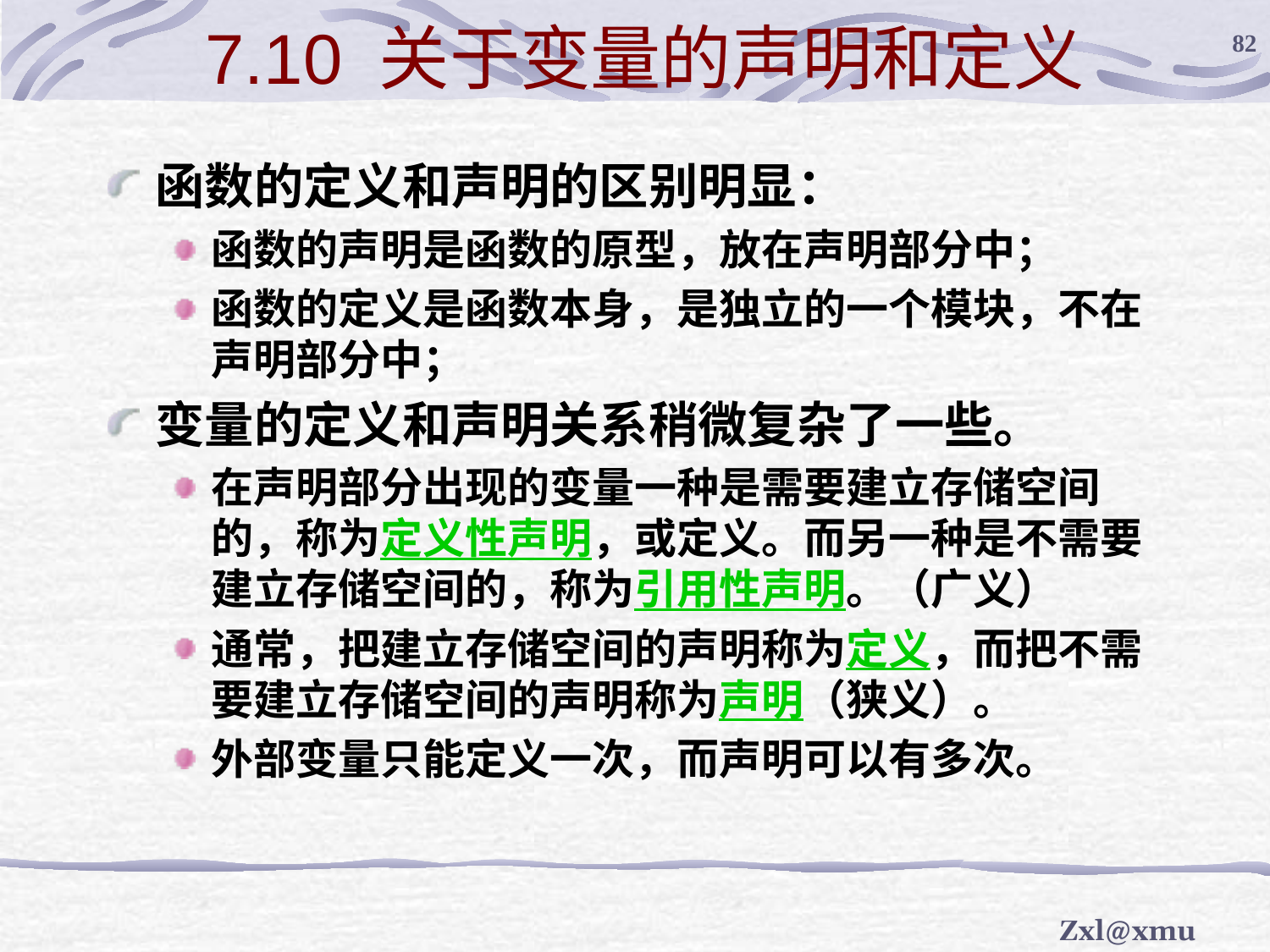

82
# 7.10 关于变量的声明和定义
函数的定义和声明的区别明显：
函数的声明是函数的原型，放在声明部分中；
函数的定义是函数本身，是独立的一个模块，不在声明部分中；
变量的定义和声明关系稍微复杂了一些。
在声明部分出现的变量一种是需要建立存储空间的，称为定义性声明，或定义。而另一种是不需要建立存储空间的，称为引用性声明。（广义）
通常，把建立存储空间的声明称为定义，而把不需要建立存储空间的声明称为声明（狭义）。
外部变量只能定义一次，而声明可以有多次。